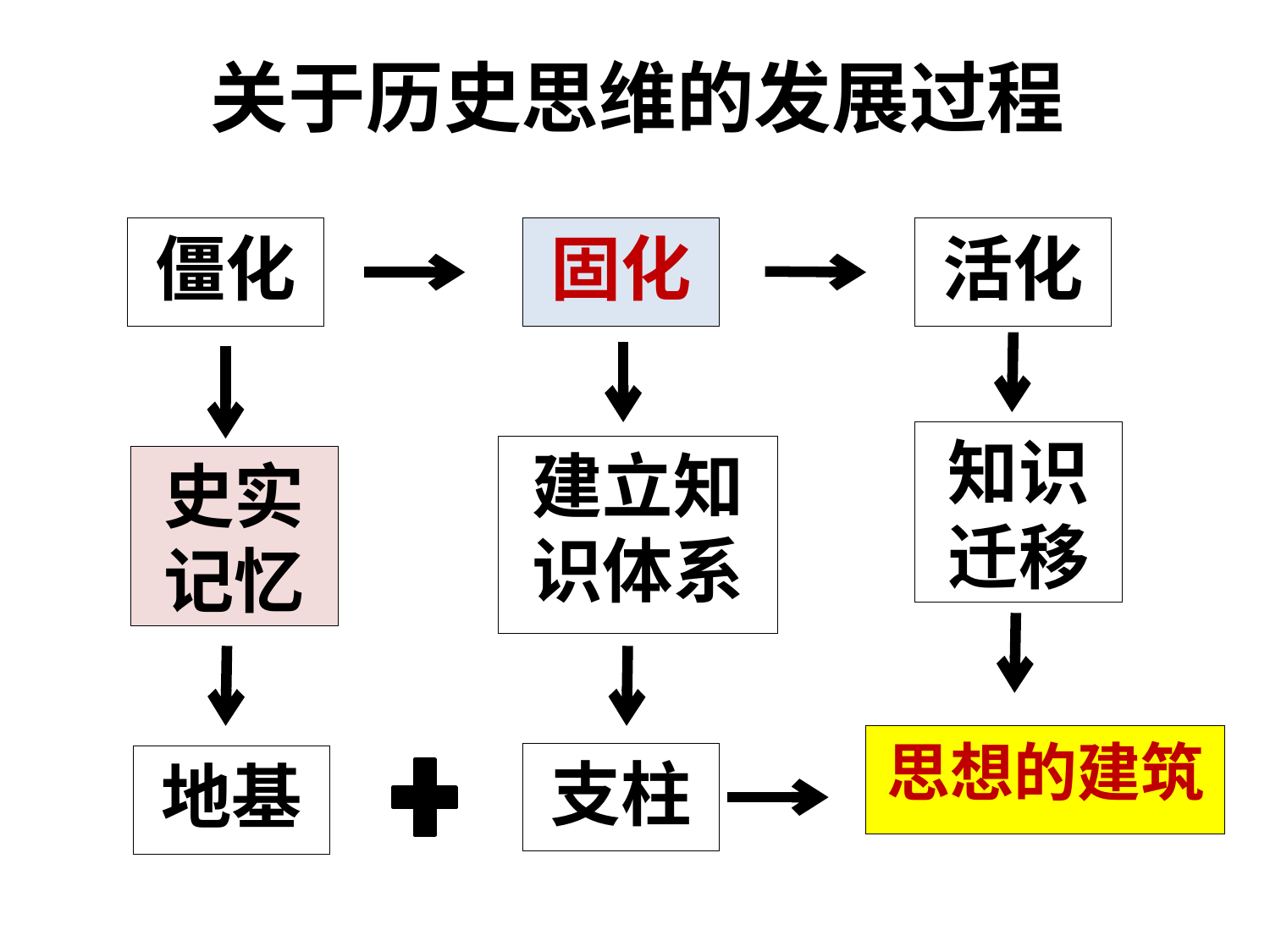

# 关于历史思维的发展过程
僵化
固化
活化
知识迁移
建立知识体系
史实记忆
思想的建筑
支柱
地基